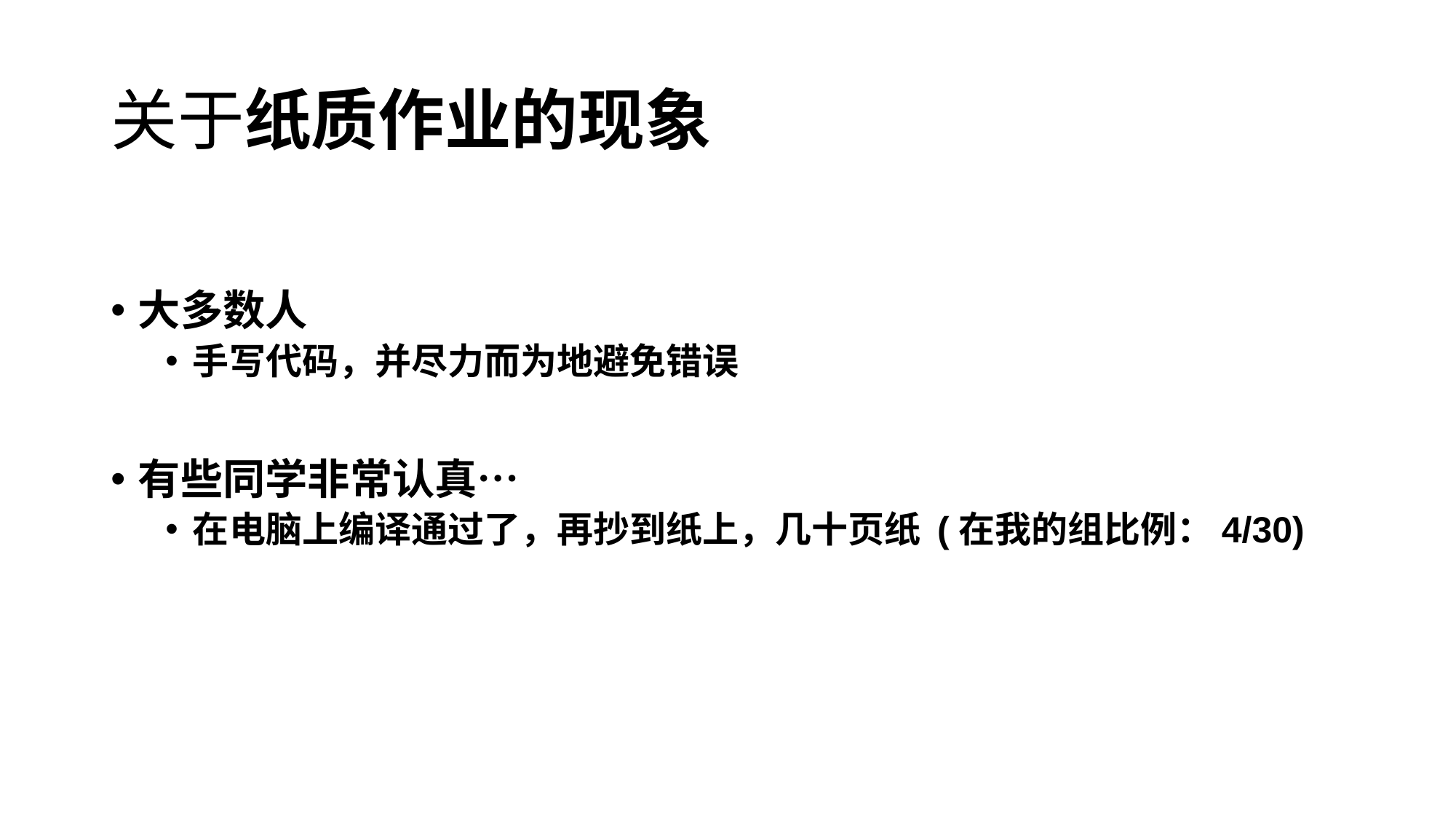

# 关于纸质作业的现象

大多数人
手写代码，并尽力而为地避免错误

有些同学非常认真…
在电脑上编译通过了，再抄到纸上，几十页纸 (在我的组比例：4/30)